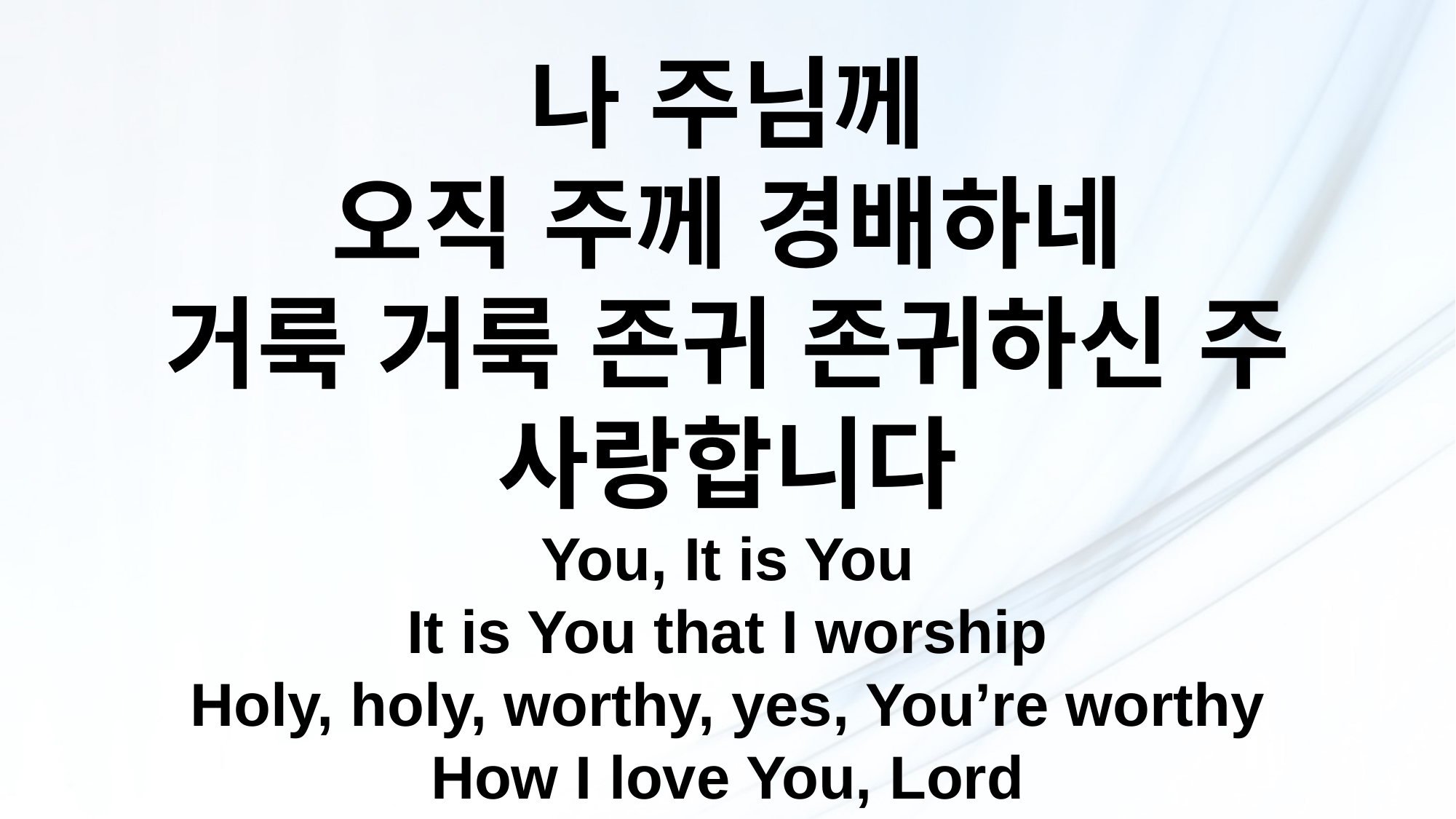

나 주님께
오직 주께 경배하네
거룩 거룩 존귀 존귀하신 주
사랑합니다
You, It is You
It is You that I worship
Holy, holy, worthy, yes, You’re worthy
How I love You, Lord